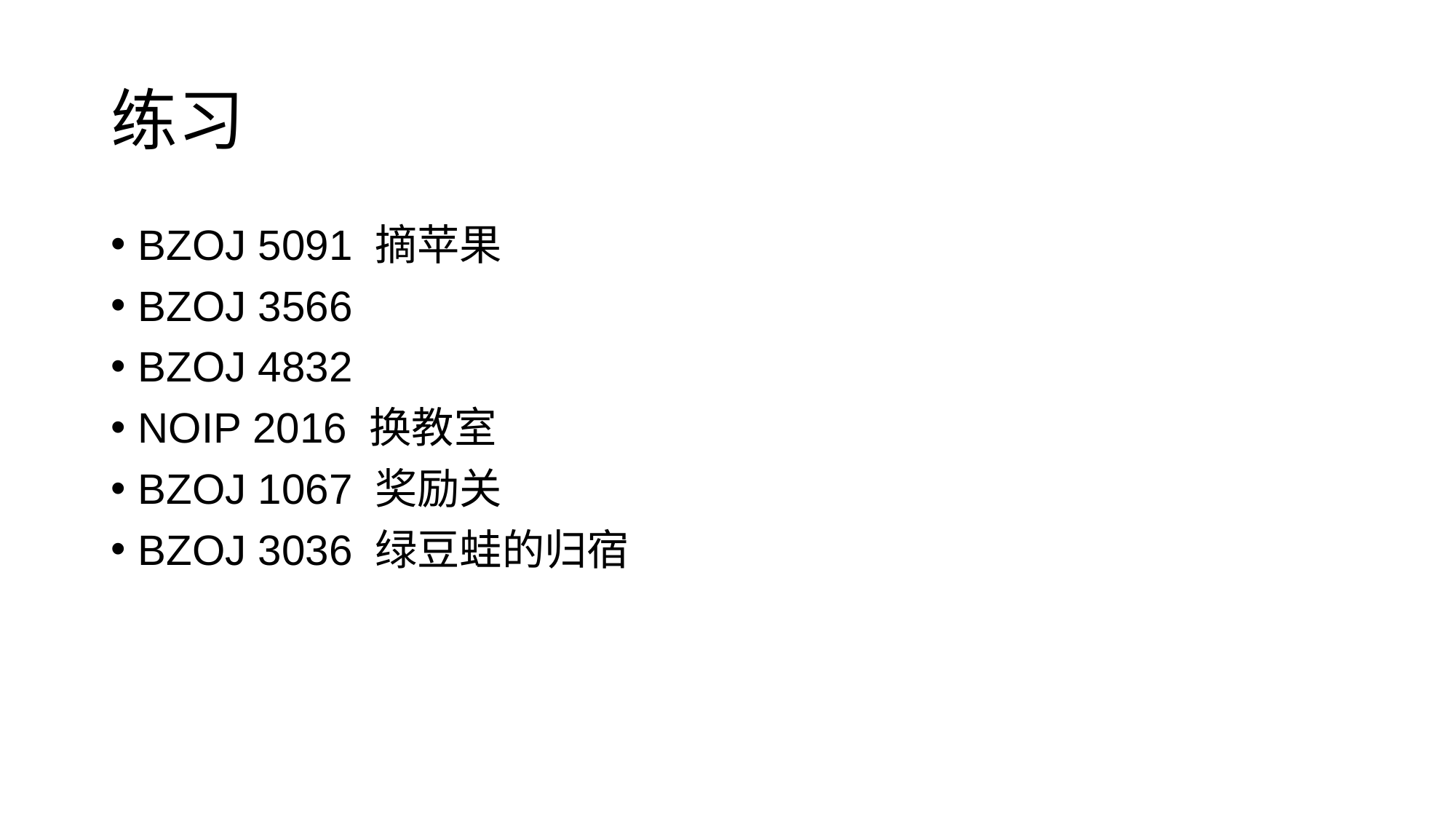

# 练习
BZOJ 5091 摘苹果
BZOJ 3566
BZOJ 4832
NOIP 2016 换教室
BZOJ 1067 奖励关
BZOJ 3036 绿豆蛙的归宿